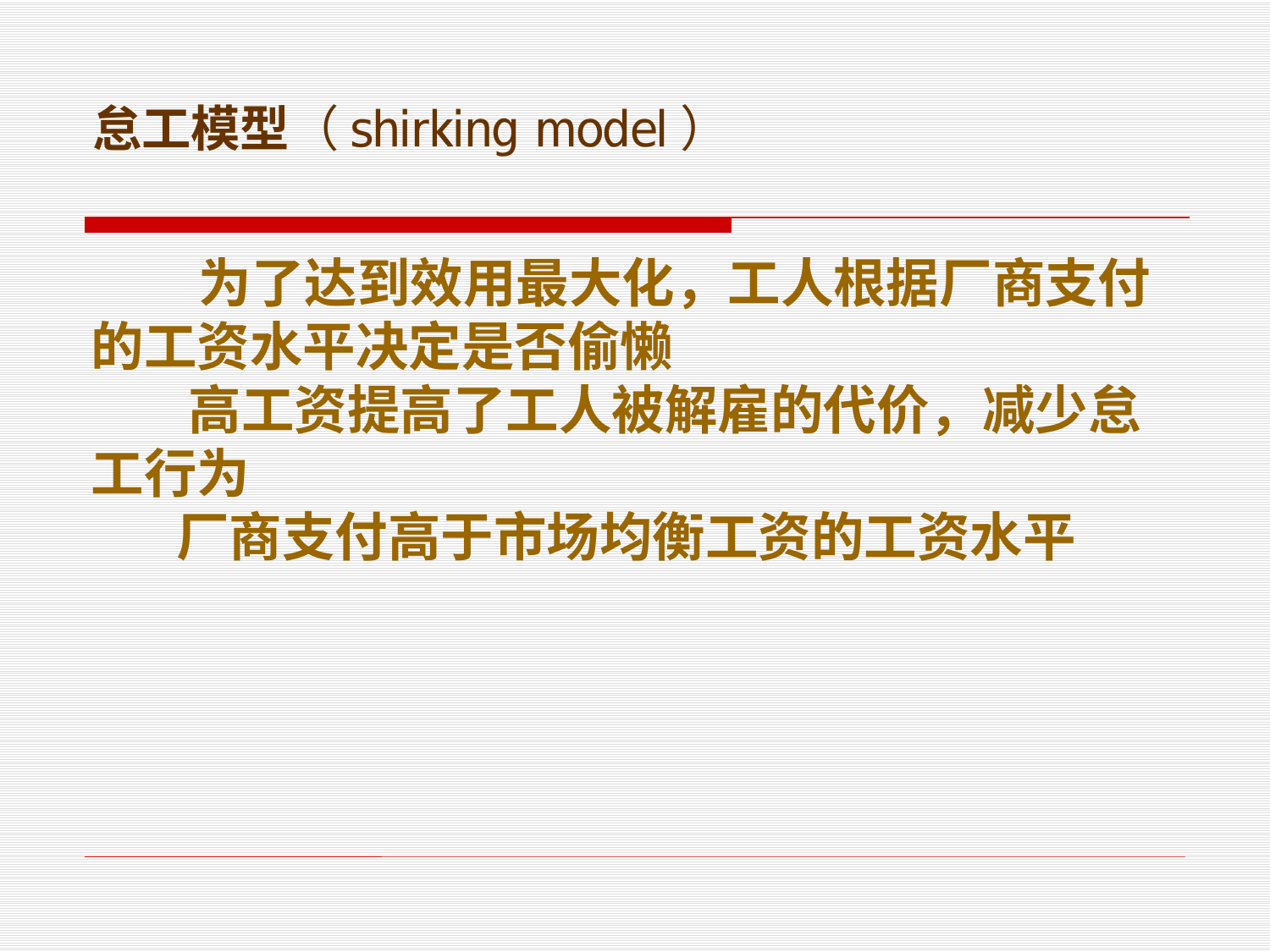

怠工模型（shirking model）
        为了达到效用最大化，工人根据厂商支付的工资水平决定是否偷懒
       高工资提高了工人被解雇的代价，减少怠工行为
      厂商支付高于市场均衡工资的工资水平